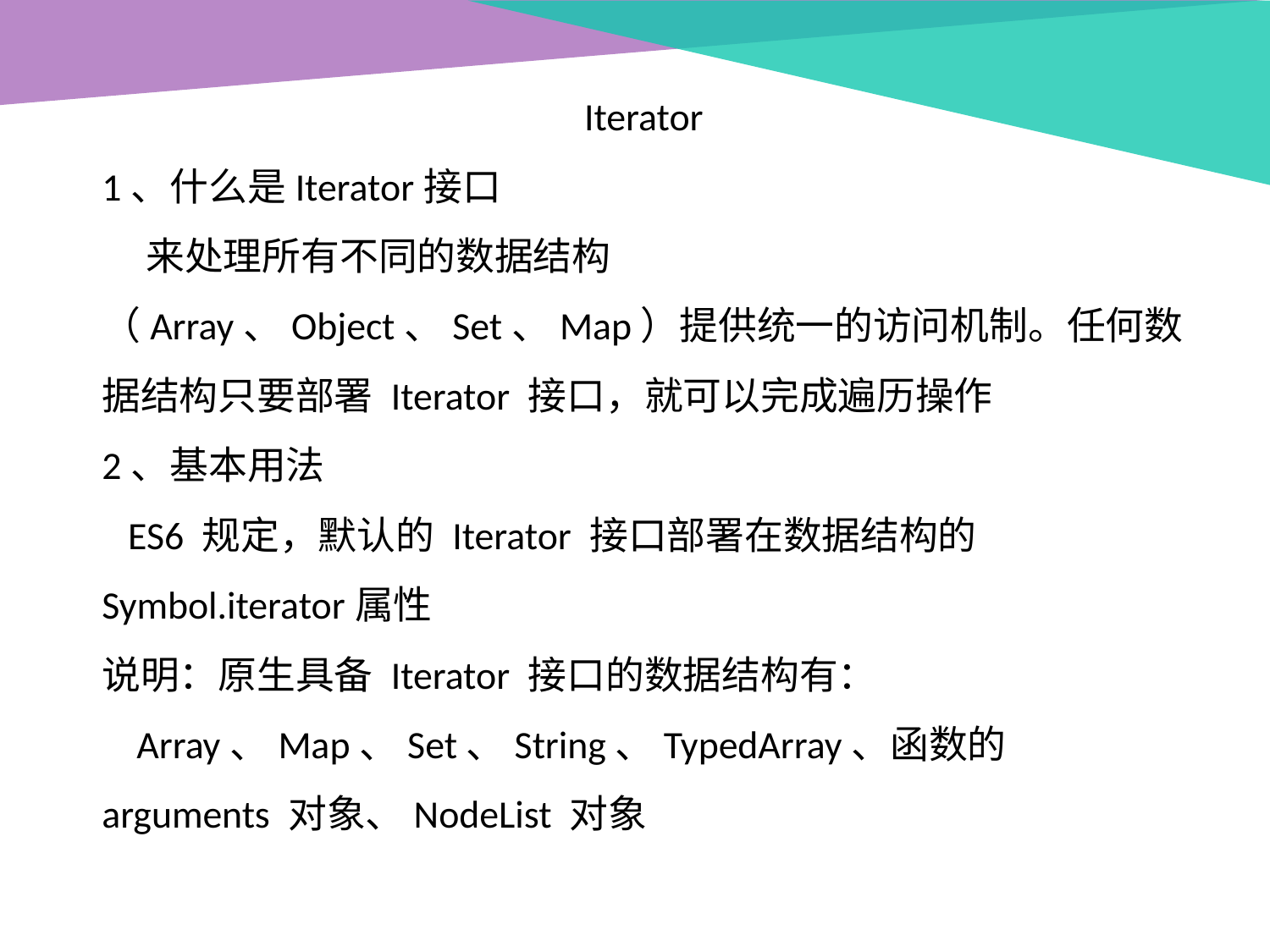

Iterator
1、什么是Iterator接口
    来处理所有不同的数据结构（Array、Object、Set、Map）提供统一的访问机制。任何数据结构只要部署 Iterator 接口，就可以完成遍历操作
2、基本用法
   ES6 规定，默认的 Iterator 接口部署在数据结构的Symbol.iterator属性
说明：原生具备 Iterator 接口的数据结构有：
    Array、Map、Set、String、TypedArray、函数的 arguments 对象、NodeList 对象